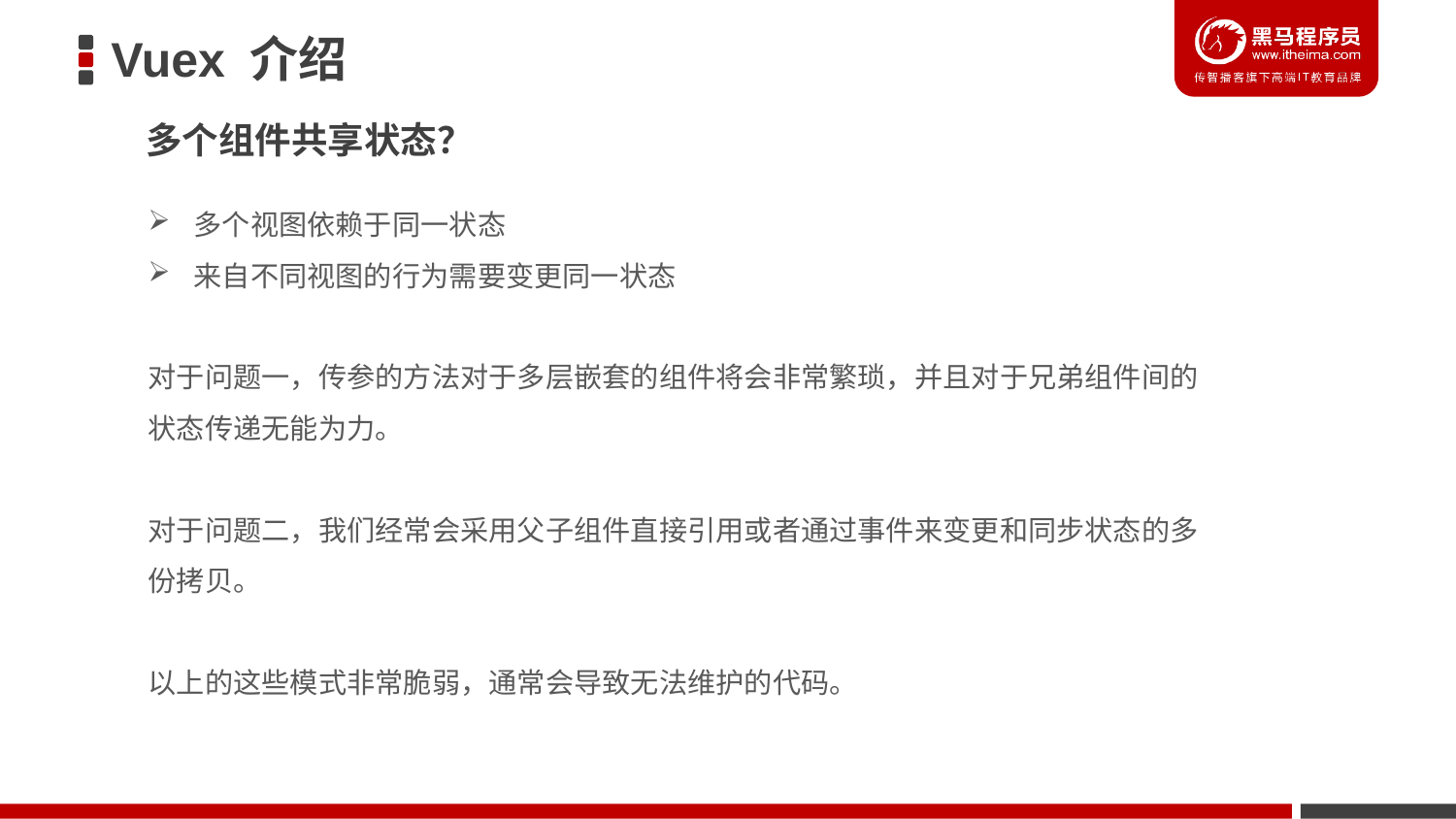

Vuex 介绍
多个组件共享状态？
多个视图依赖于同一状态
来自不同视图的行为需要变更同一状态

对于问题一，传参的方法对于多层嵌套的组件将会非常繁琐，并且对于兄弟组件间的状态传递无能为力。

对于问题二，我们经常会采用父子组件直接引用或者通过事件来变更和同步状态的多份拷贝。

以上的这些模式非常脆弱，通常会导致无法维护的代码。